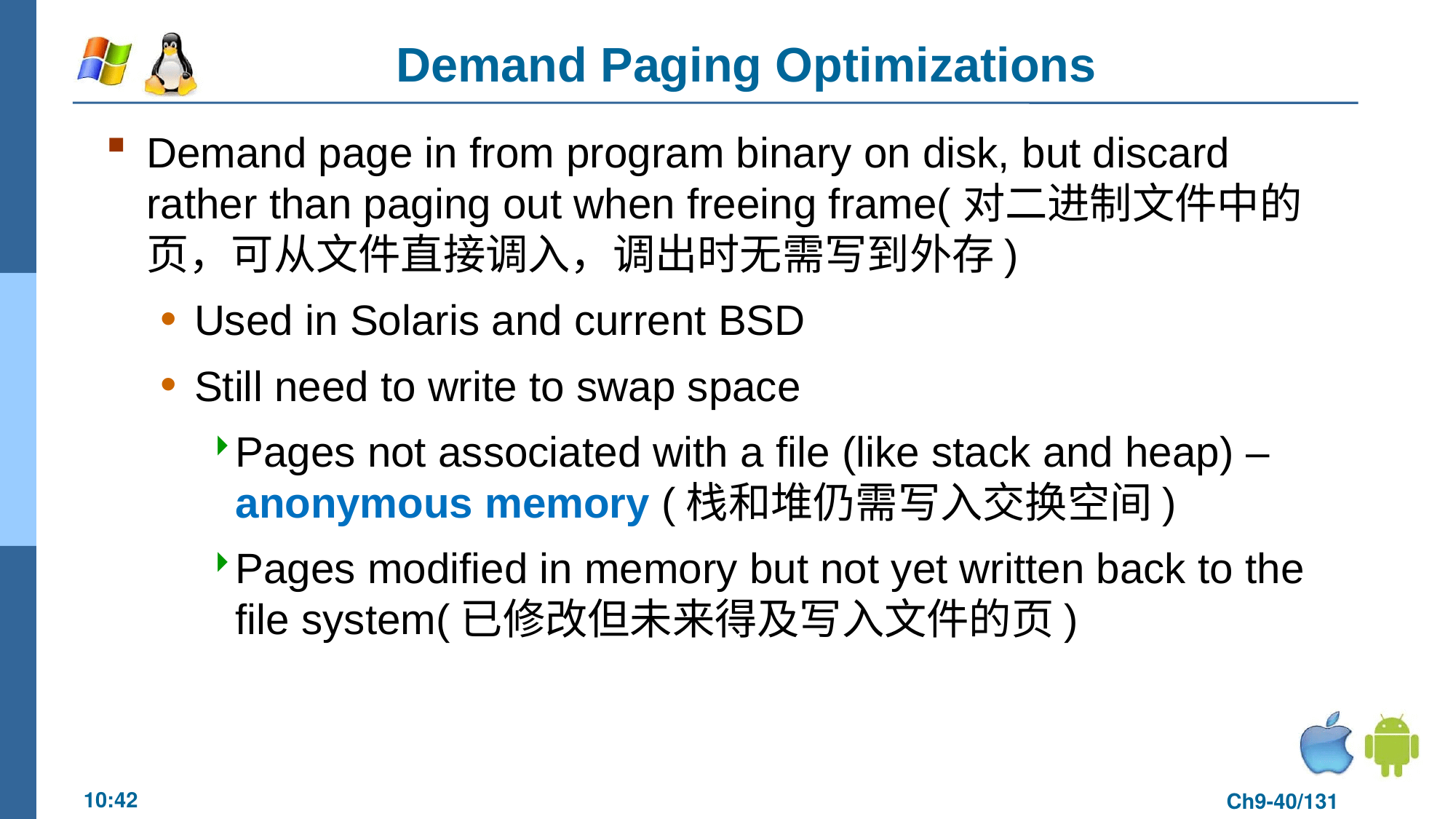

# Demand Paging Optimizations
Demand page in from program binary on disk, but discard rather than paging out when freeing frame(对二进制文件中的页，可从文件直接调入，调出时无需写到外存)
Used in Solaris and current BSD
Still need to write to swap space
Pages not associated with a file (like stack and heap) – anonymous memory (栈和堆仍需写入交换空间)
Pages modified in memory but not yet written back to the file system(已修改但未来得及写入文件的页)